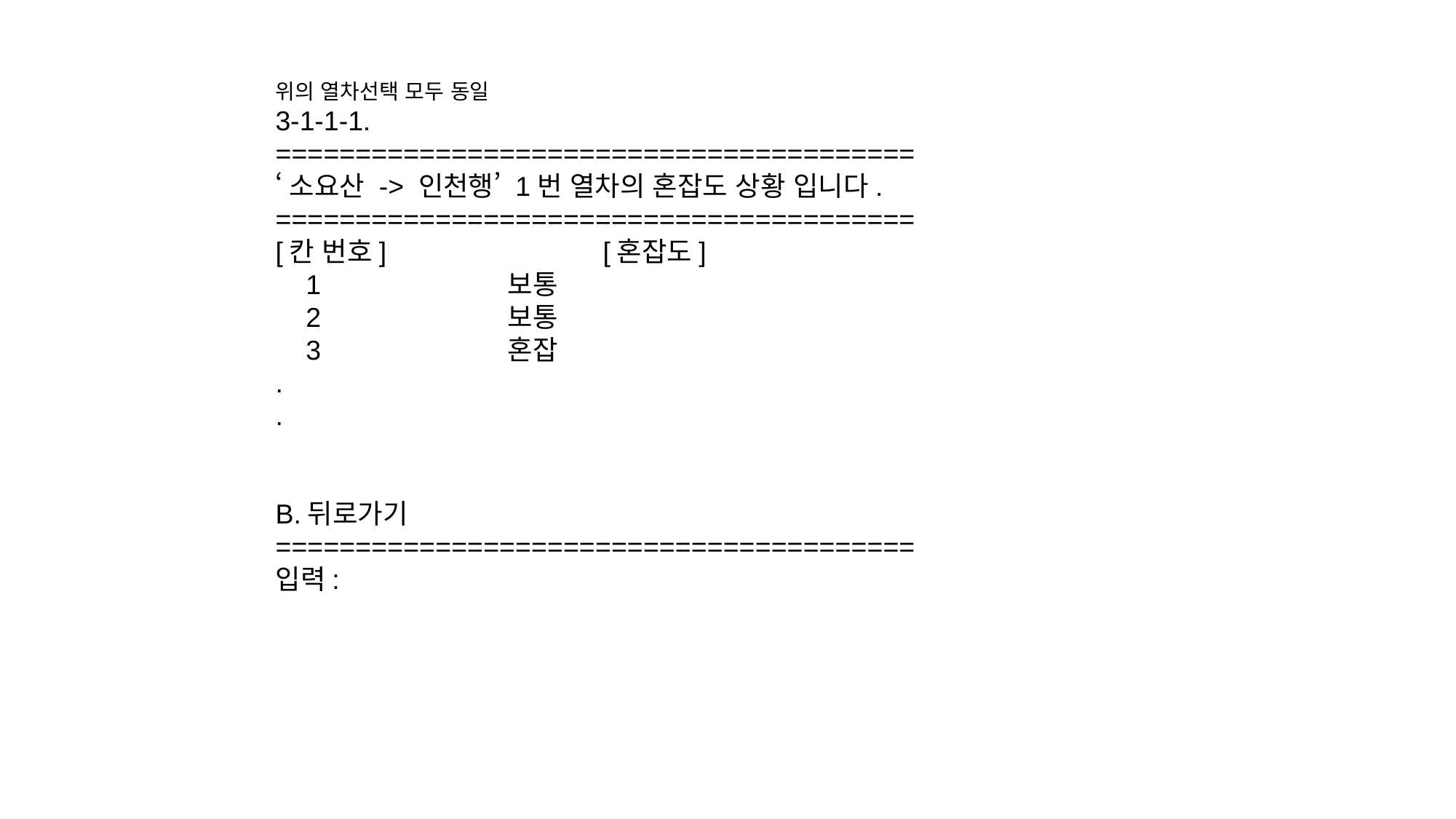

위의 열차선택 모두 동일
3-1-1-1.
========================================
‘소요산 -> 인천행’ 1번 열차의 혼잡도 상황 입니다.
========================================
[칸 번호]		[혼잡도]
    1		 보통
    2		 보통
    3		 혼잡
.
.

B.뒤로가기
========================================
입력: